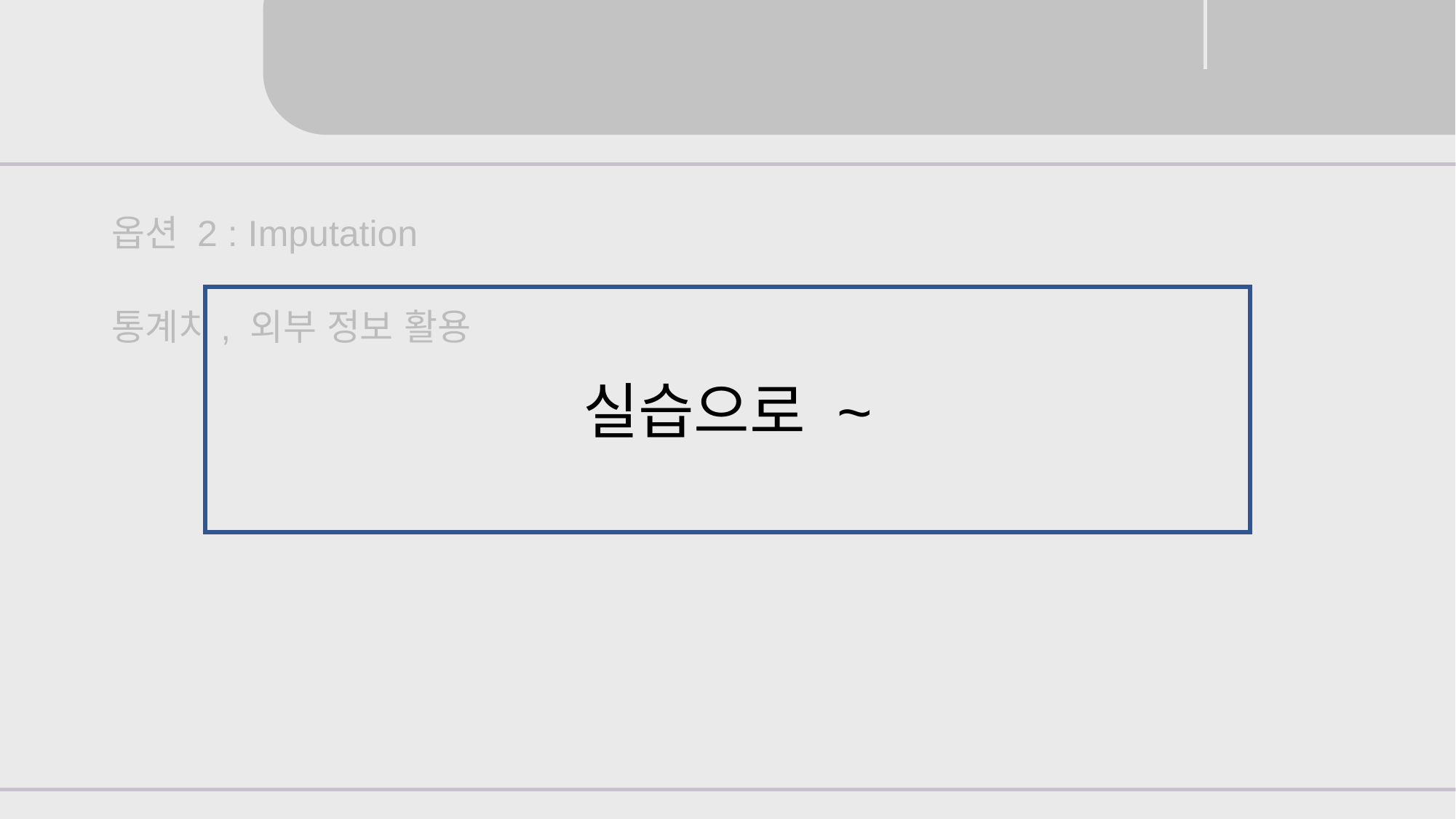

Unit  02 ㅣData Preprocessing : 결측치 처리

옵션 2 : Imputation

통계치, 외부 정보 활용
실습으로 ~